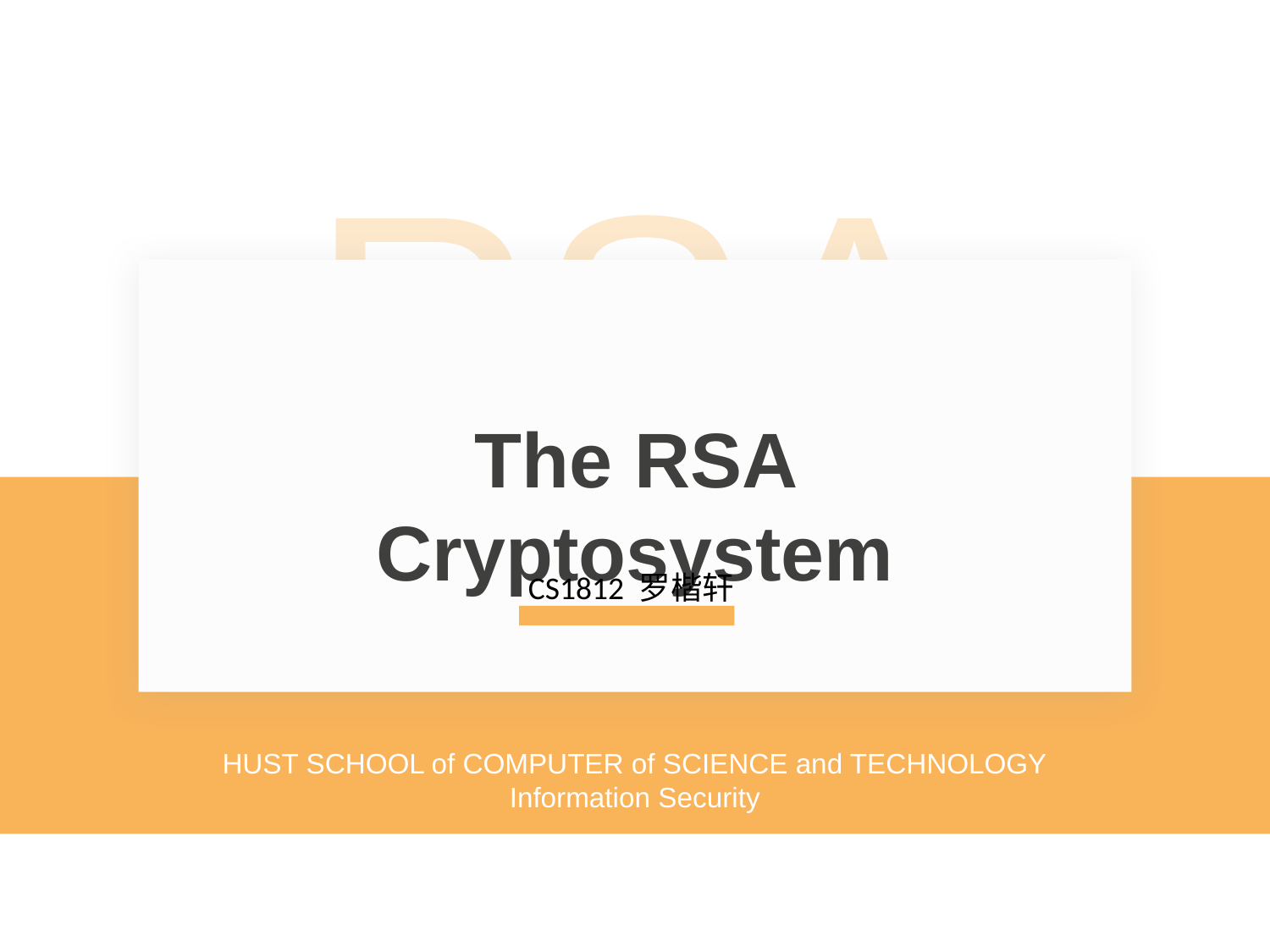

RSA

The RSA Cryptosystem

CS1812 罗楷轩

HUST SCHOOL of COMPUTER of SCIENCE and TECHNOLOGY
Information Security